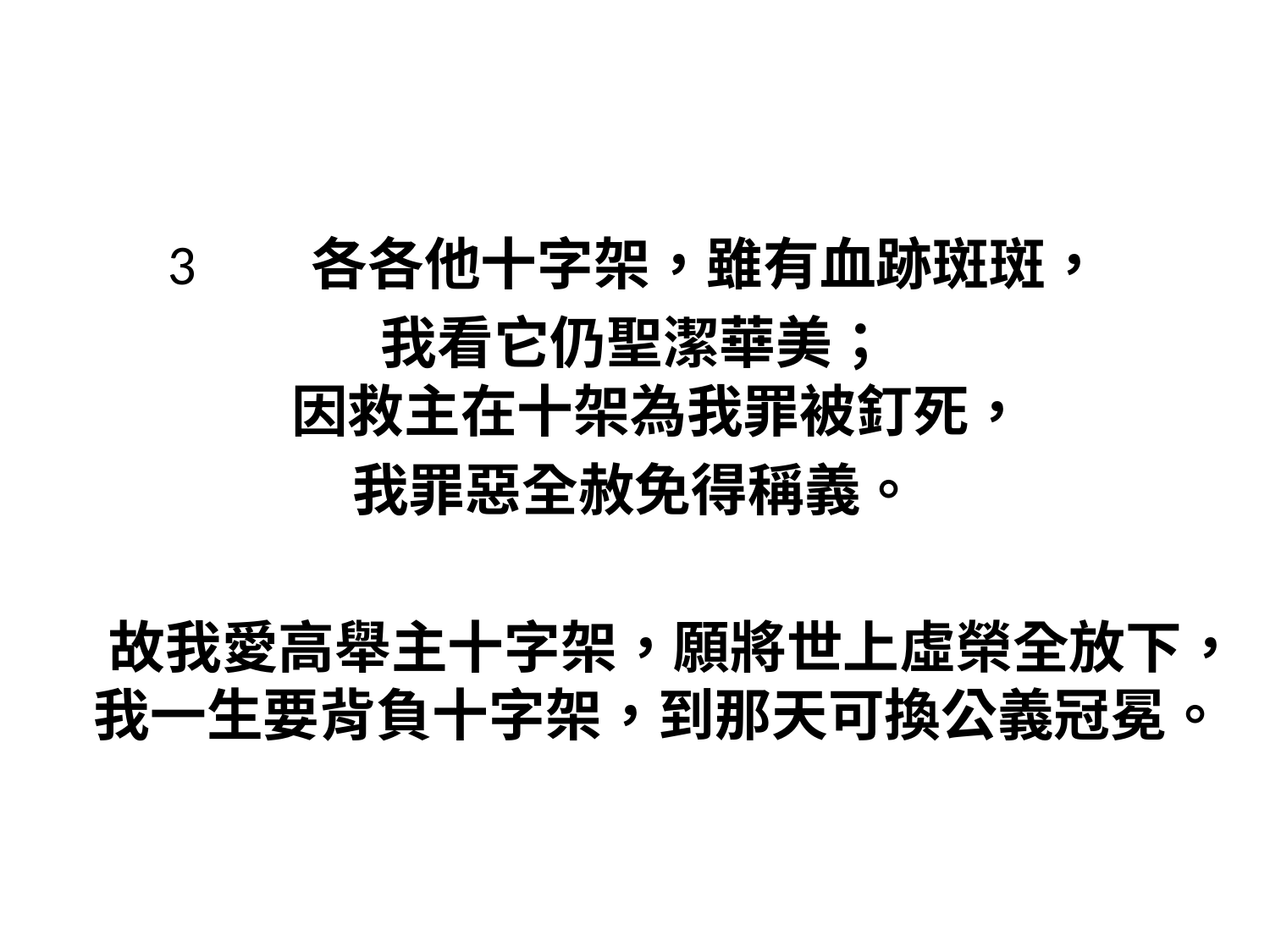

#
3        各各他十字架，雖有血跡斑斑，
我看它仍聖潔華美；
因救主在十架為我罪被釘死，
我罪惡全赦免得稱義。

     故我愛高舉主十字架，願將世上虛榮全放下，
我一生要背負十字架，到那天可換公義冠冕。